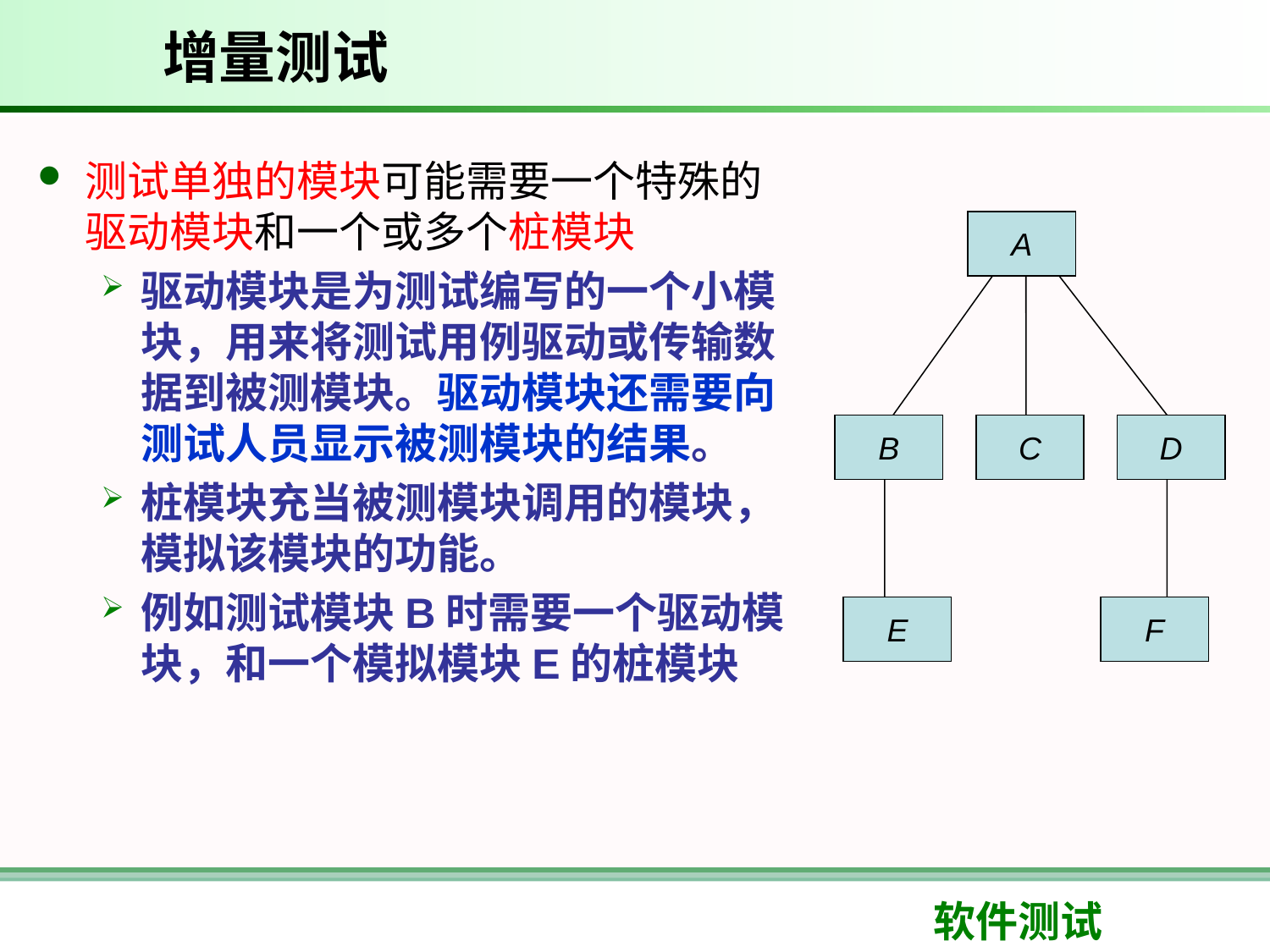

# 增量测试
测试单独的模块可能需要一个特殊的驱动模块和一个或多个桩模块
驱动模块是为测试编写的一个小模块，用来将测试用例驱动或传输数据到被测模块。驱动模块还需要向测试人员显示被测模块的结果。
桩模块充当被测模块调用的模块，模拟该模块的功能。
例如测试模块B时需要一个驱动模块，和一个模拟模块E的桩模块
A

B
C
D

E
F